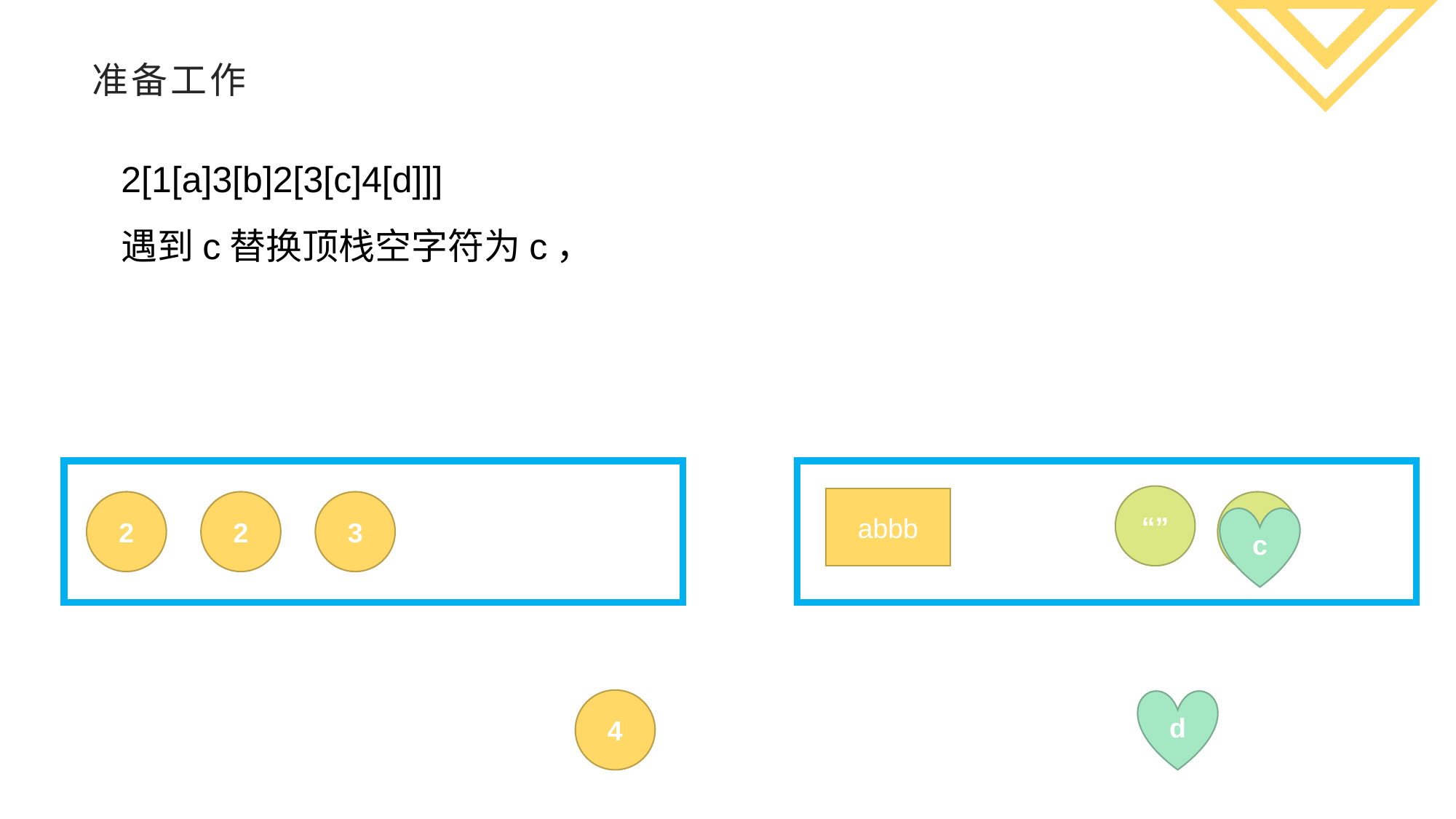

# 准备工作
2[1[a]3[b]2[3[c]4[d]]]
遇到c替换顶栈空字符为c，

“”
abbb
2
2
3
“”
c
4
d